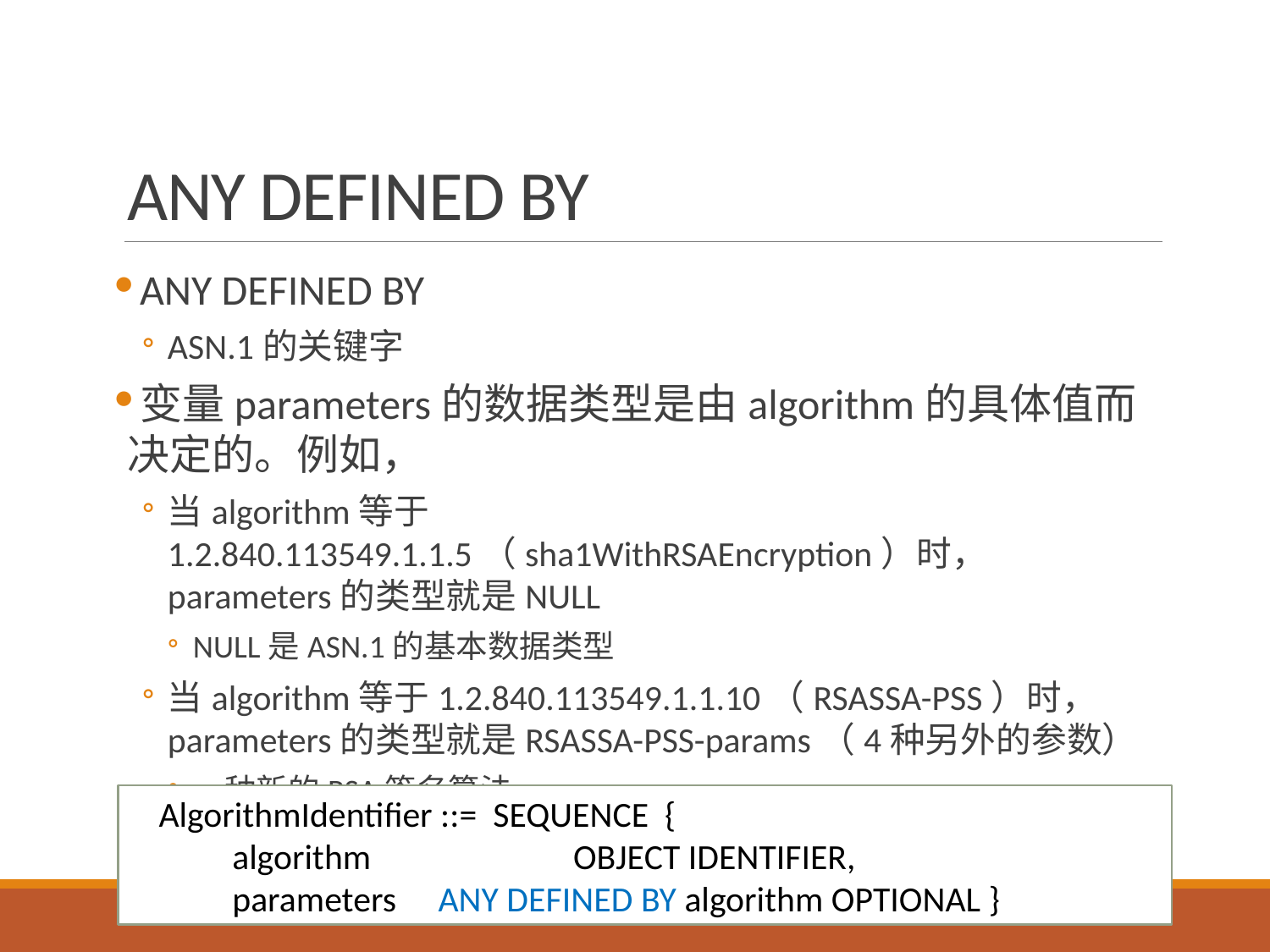

# ANY DEFINED BY
ANY DEFINED BY
ASN.1的关键字
变量parameters的数据类型是由algorithm的具体值而决定的。例如，
当algorithm等于1.2.840.113549.1.1.5（sha1WithRSAEncryption）时， parameters的类型就是NULL
NULL是ASN.1的基本数据类型
当algorithm等于1.2.840.113549.1.1.10（RSASSA-PSS）时， parameters的类型就是RSASSA-PSS-params（4种另外的参数）
一种新的RSA签名算法
AlgorithmIdentifier ::=  SEQUENCE  {
      algorithm		 OBJECT IDENTIFIER,
      parameters  	ANY DEFINED BY algorithm OPTIONAL }
17